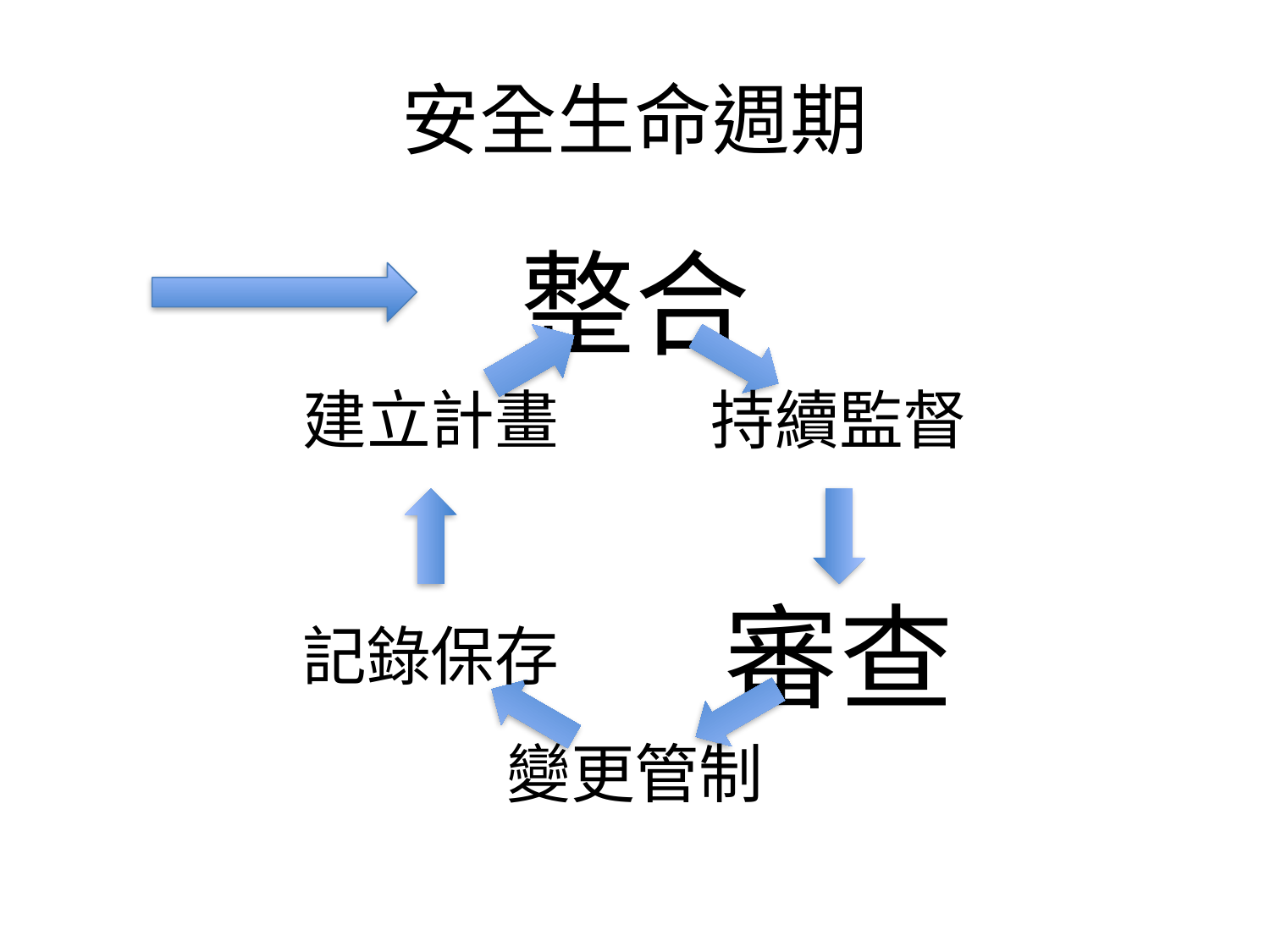

# 安全生命週期
整合
審查
變更管制
記錄保存
建立計畫
持續監督